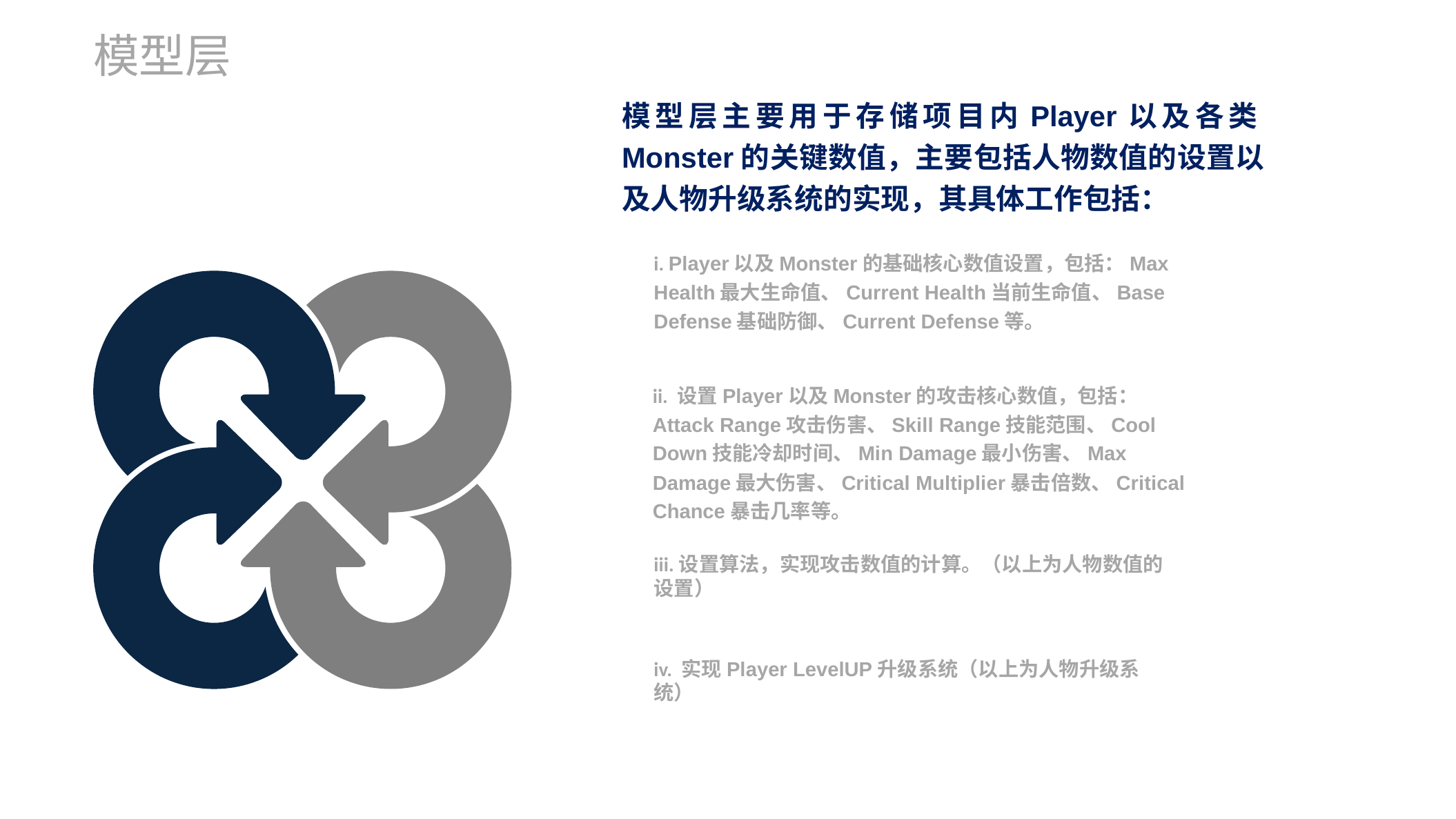

模型层
模型层主要用于存储项目内Player以及各类Monster的关键数值，主要包括人物数值的设置以及人物升级系统的实现，其具体工作包括：

i. Player以及Monster的基础核心数值设置，包括：Max Health最大生命值、Current Health当前生命值、Base Defense基础防御、Current Defense等。

ii. 设置Player以及Monster的攻击核心数值，包括：Attack Range攻击伤害、Skill Range技能范围、Cool Down技能冷却时间、Min Damage最小伤害、Max Damage最大伤害、Critical Multiplier暴击倍数、Critical Chance暴击几率等。

iii.设置算法，实现攻击数值的计算。（以上为人物数值的设置）

iv. 实现Player LevelUP升级系统（以上为人物升级系统）